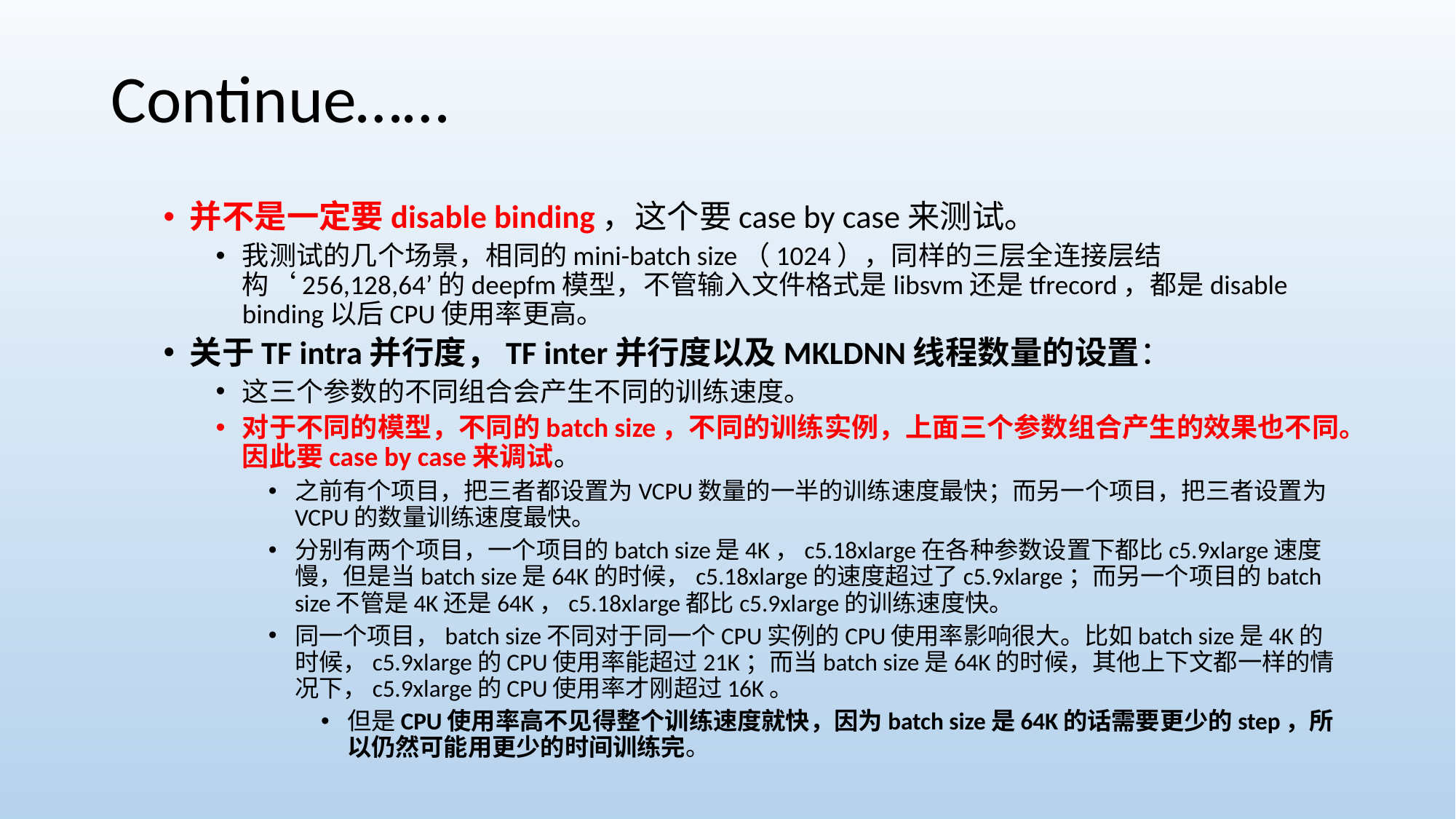

# Continue……
并不是一定要disable binding，这个要case by case来测试。
我测试的几个场景，相同的mini-batch size（1024），同样的三层全连接层结构‘256,128,64’的deepfm模型，不管输入文件格式是libsvm还是tfrecord，都是disable binding以后CPU使用率更高。
关于TF intra并行度，TF inter并行度以及MKLDNN线程数量的设置：
这三个参数的不同组合会产生不同的训练速度。
对于不同的模型，不同的batch size，不同的训练实例，上面三个参数组合产生的效果也不同。因此要case by case来调试。
之前有个项目，把三者都设置为VCPU数量的一半的训练速度最快；而另一个项目，把三者设置为VCPU的数量训练速度最快。
分别有两个项目，一个项目的batch size是4K，c5.18xlarge在各种参数设置下都比c5.9xlarge速度慢，但是当batch size是64K的时候，c5.18xlarge的速度超过了c5.9xlarge；而另一个项目的batch size不管是4K还是64K，c5.18xlarge都比c5.9xlarge的训练速度快。
同一个项目，batch size不同对于同一个CPU实例的CPU使用率影响很大。比如batch size是4K的时候，c5.9xlarge的CPU使用率能超过21K；而当batch size是64K的时候，其他上下文都一样的情况下，c5.9xlarge的CPU使用率才刚超过16K。
但是CPU使用率高不见得整个训练速度就快，因为batch size是64K的话需要更少的step，所以仍然可能用更少的时间训练完。